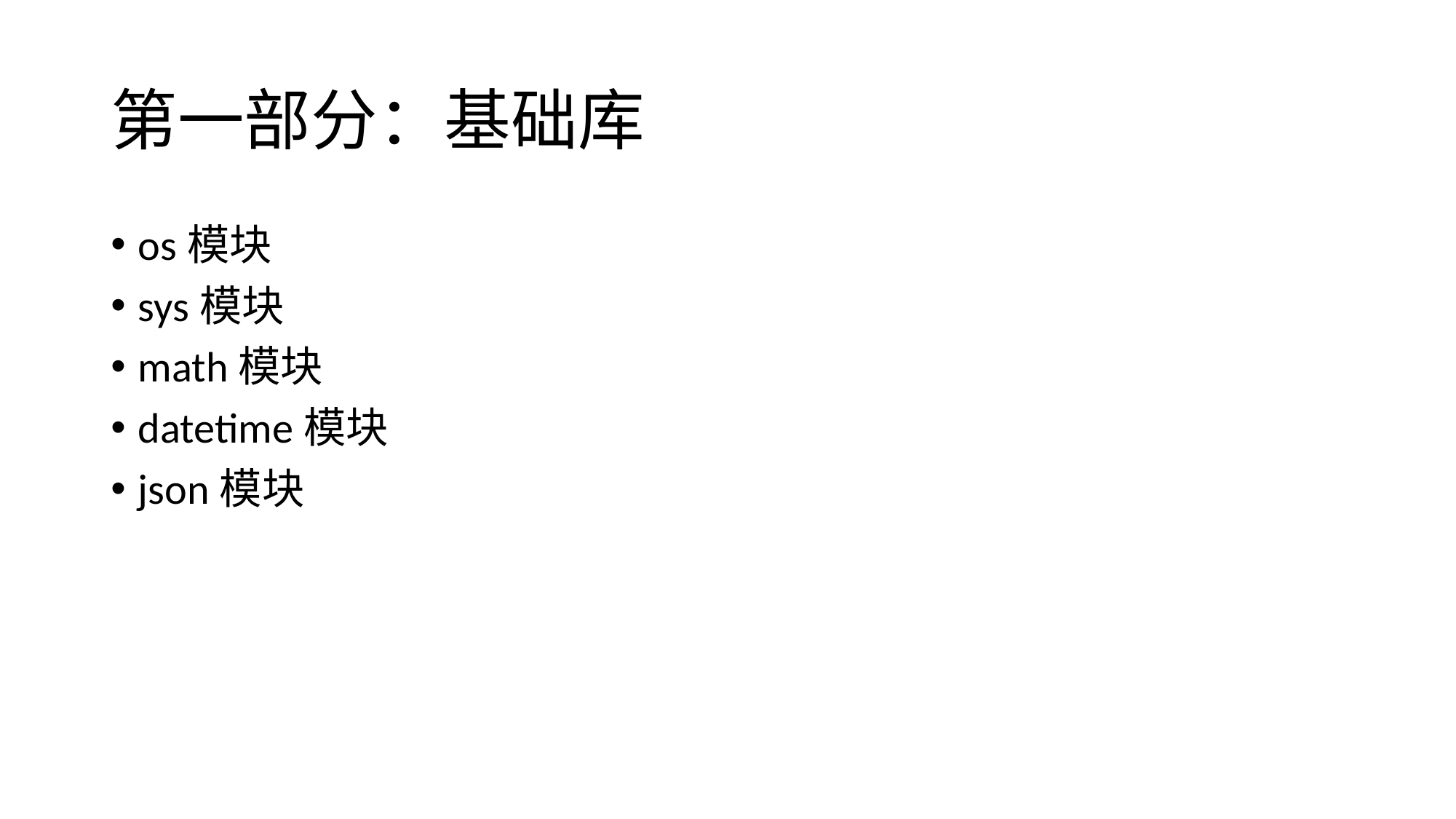

# 第一部分：基础库
os模块
sys模块
math模块
datetime模块
json模块